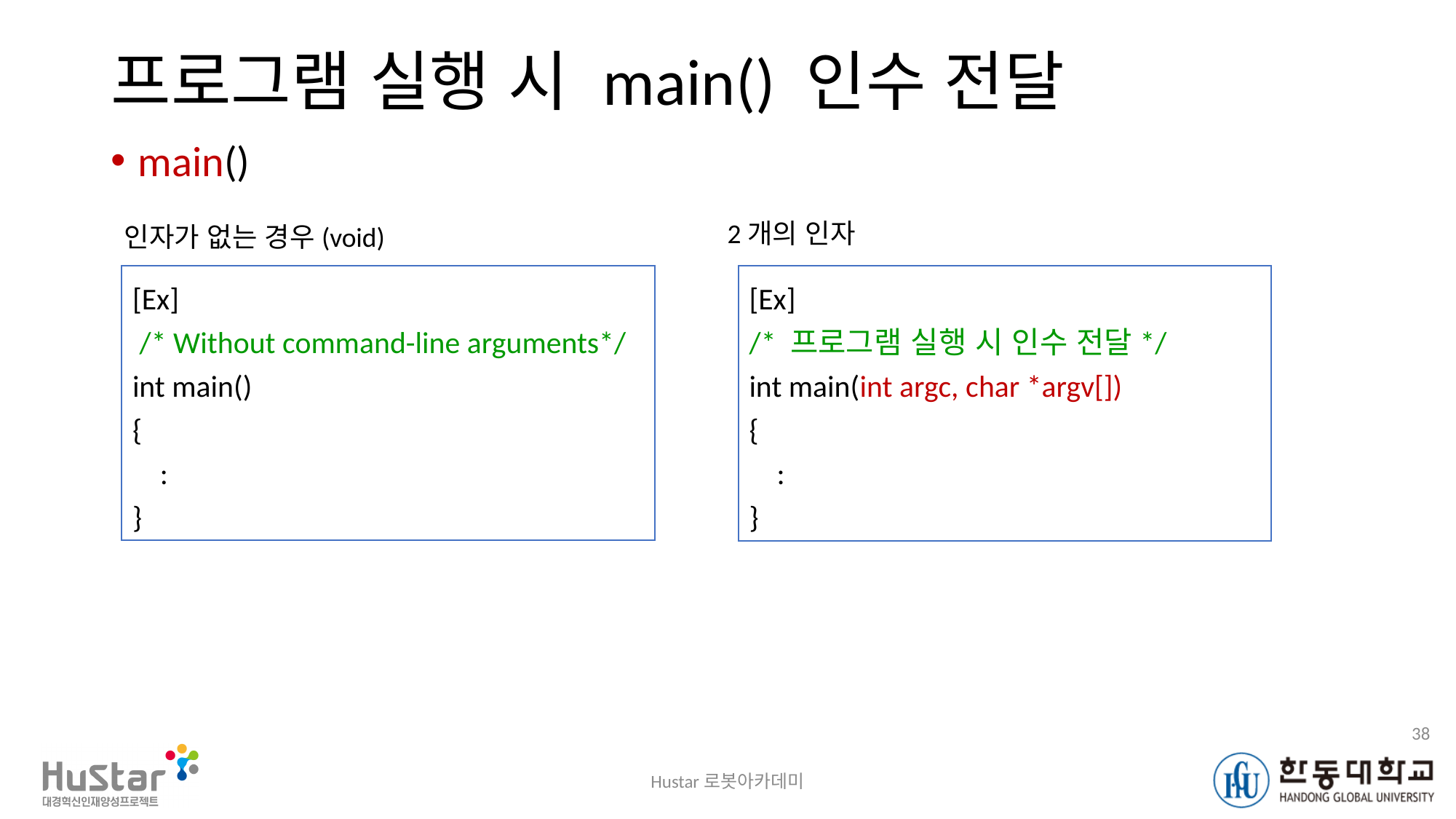

# 프로그램 실행 시 main() 인수 전달
main()
2개의 인자
인자가 없는 경우(void)
[Ex]
 /* Without command-line arguments*/
int main()
{
    :
}
[Ex]
/* 프로그램 실행 시 인수 전달*/
int main(int argc, char *argv[])
{
    :
}
38
Hustar로봇아카데미